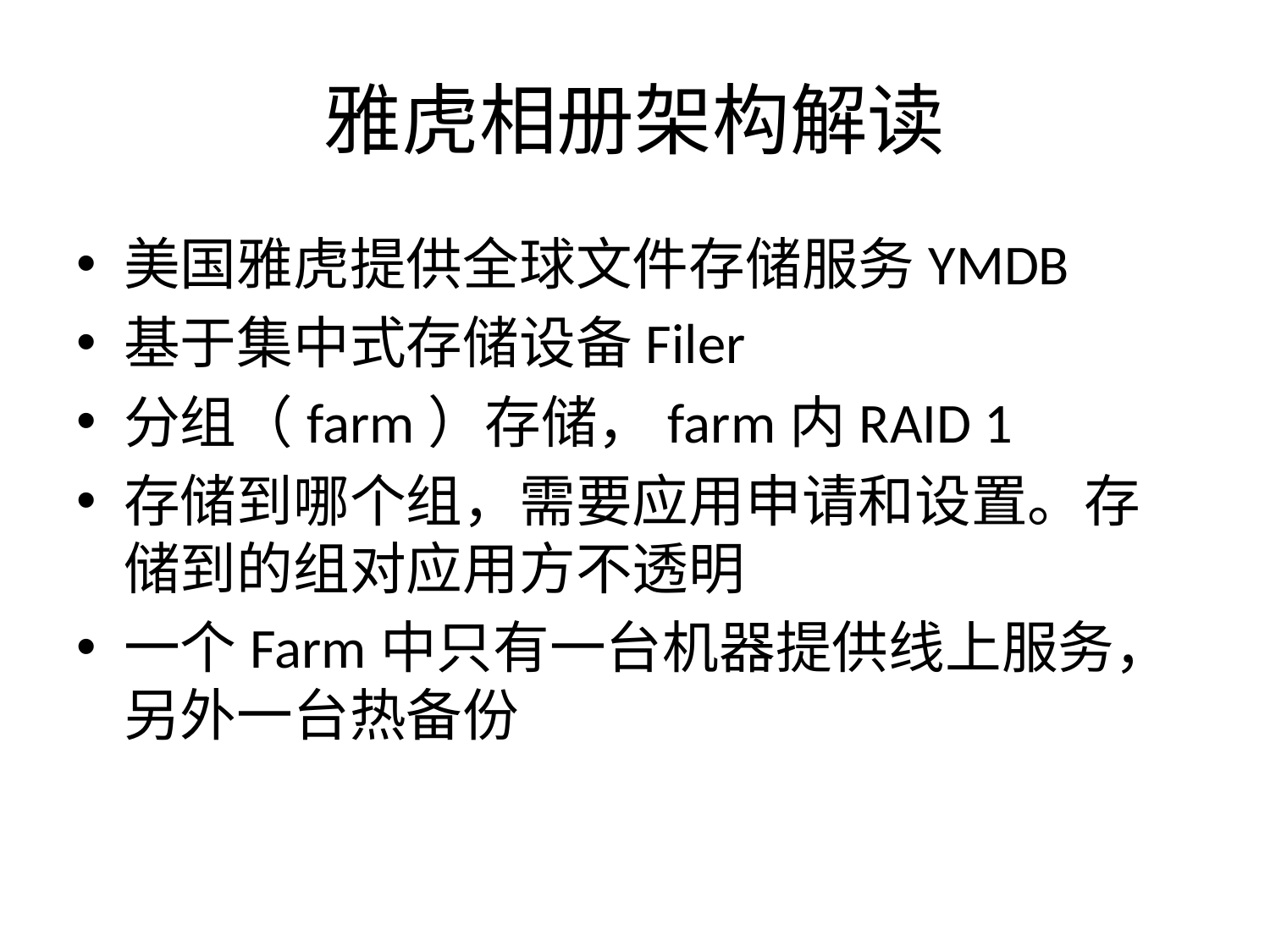

# 雅虎相册架构解读
美国雅虎提供全球文件存储服务YMDB
基于集中式存储设备Filer
分组（farm）存储，farm内RAID 1
存储到哪个组，需要应用申请和设置。存储到的组对应用方不透明
一个Farm中只有一台机器提供线上服务，另外一台热备份